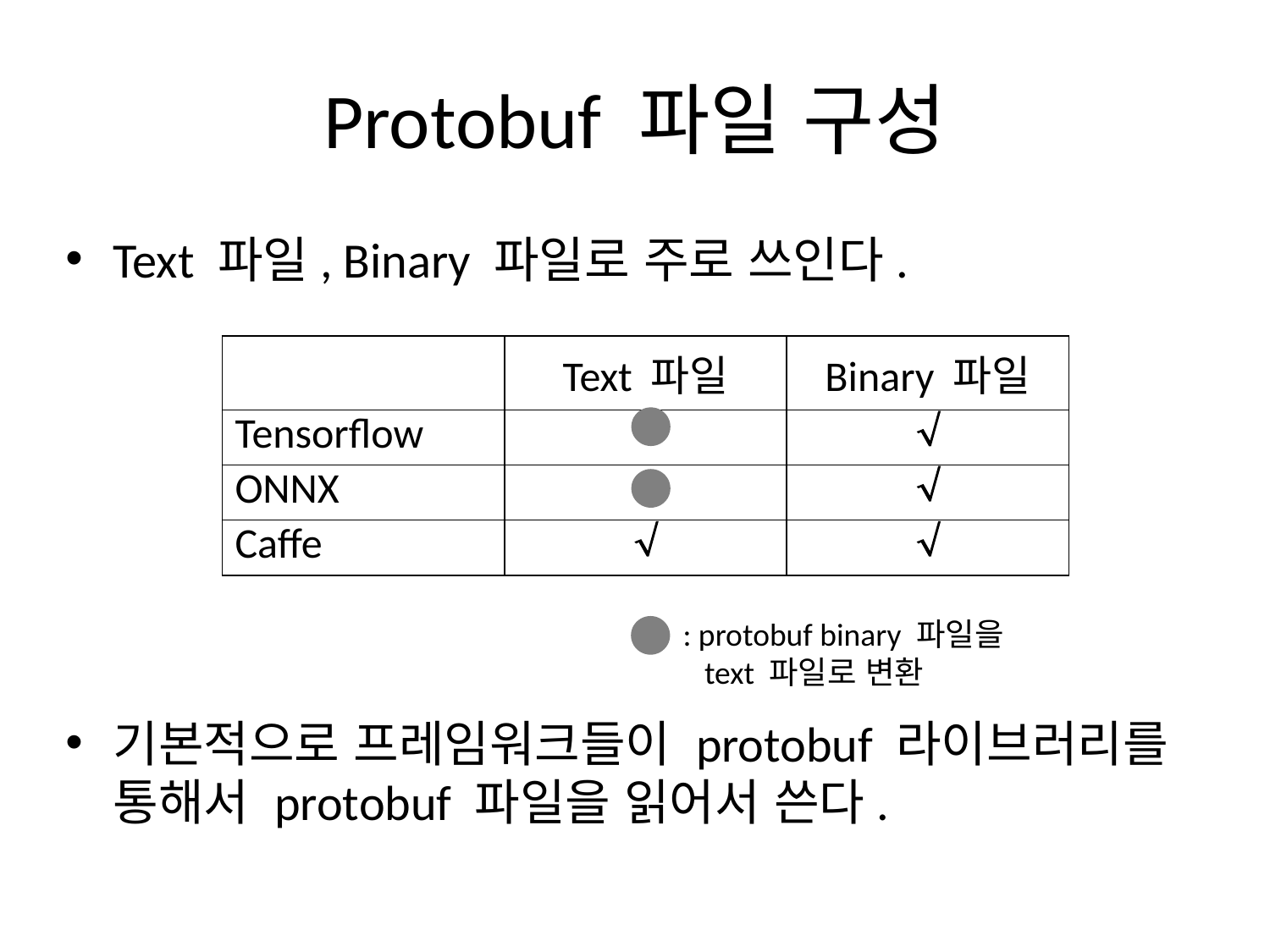

# Protobuf 파일 구성
Text 파일, Binary 파일로 주로 쓰인다.

기본적으로 프레임워크들이 protobuf 라이브러리를 통해서 protobuf 파일을 읽어서 쓴다.
|  | Text 파일 | Binary 파일 |
| --- | --- | --- |
| Tensorflow |  | √ |
| ONNX |  | √ |
| Caffe | √ | √ |

: protobuf binary 파일을
   text 파일로 변환